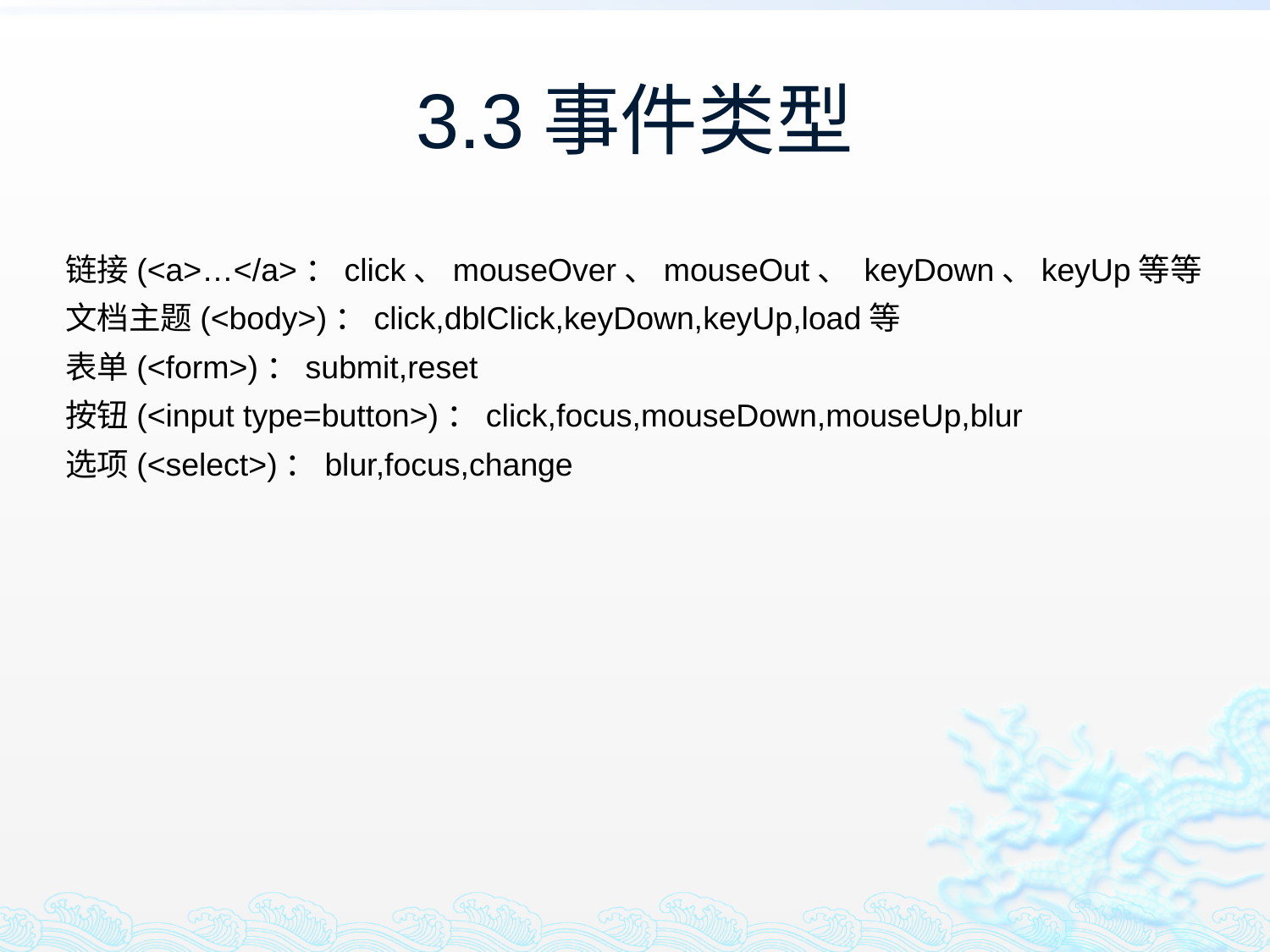

# 3.3事件类型
链接(<a>…</a>：click、mouseOver、mouseOut、 keyDown、keyUp等等
文档主题(<body>)：click,dblClick,keyDown,keyUp,load等
表单(<form>)：submit,reset
按钮(<input type=button>)：click,focus,mouseDown,mouseUp,blur
选项(<select>)：blur,focus,change